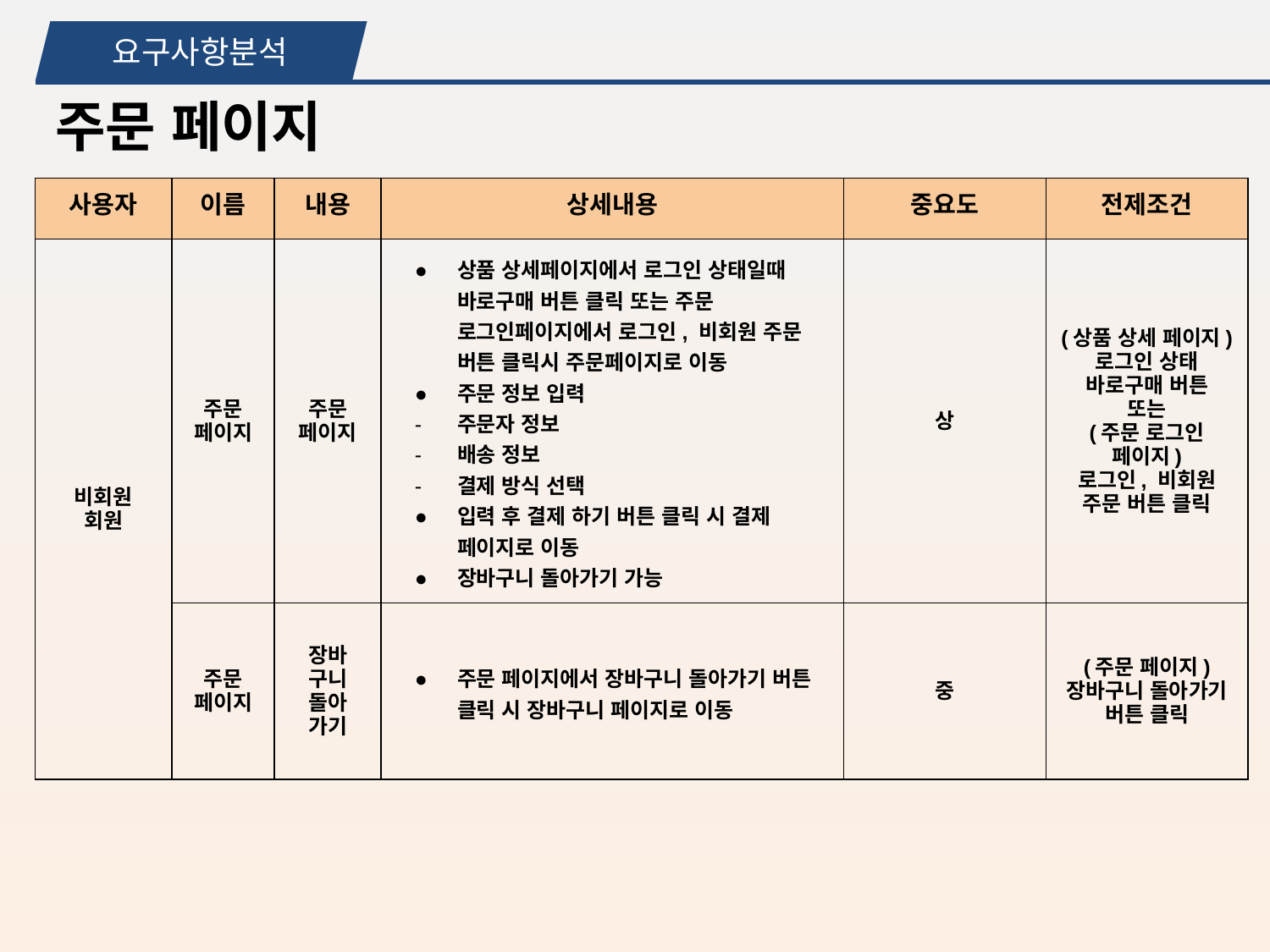

요구사항분석

주문 페이지
| 사용자 | 이름 | 내용 | 상세내용 | 중요도 | 전제조건 |
| --- | --- | --- | --- | --- | --- |
| 비회원 회원 | 주문 페이지 | 주문 페이지 | 상품 상세페이지에서 로그인 상태일때 바로구매 버튼 클릭 또는 주문 로그인페이지에서 로그인, 비회원 주문 버튼 클릭시 주문페이지로 이동 주문 정보 입력 주문자 정보 배송 정보 결제 방식 선택 입력 후 결제 하기 버튼 클릭 시 결제 페이지로 이동 장바구니 돌아가기 가능 | 상 | (상품 상세 페이지) 로그인 상태 바로구매 버튼 또는 (주문 로그인 페이지) 로그인, 비회원 주문 버튼 클릭 |
|  | 주문 페이지 | 장바 구니 돌아 가기 | 주문 페이지에서 장바구니 돌아가기 버튼 클릭 시 장바구니 페이지로 이동 | 중 | (주문 페이지) 장바구니 돌아가기 버튼 클릭 |